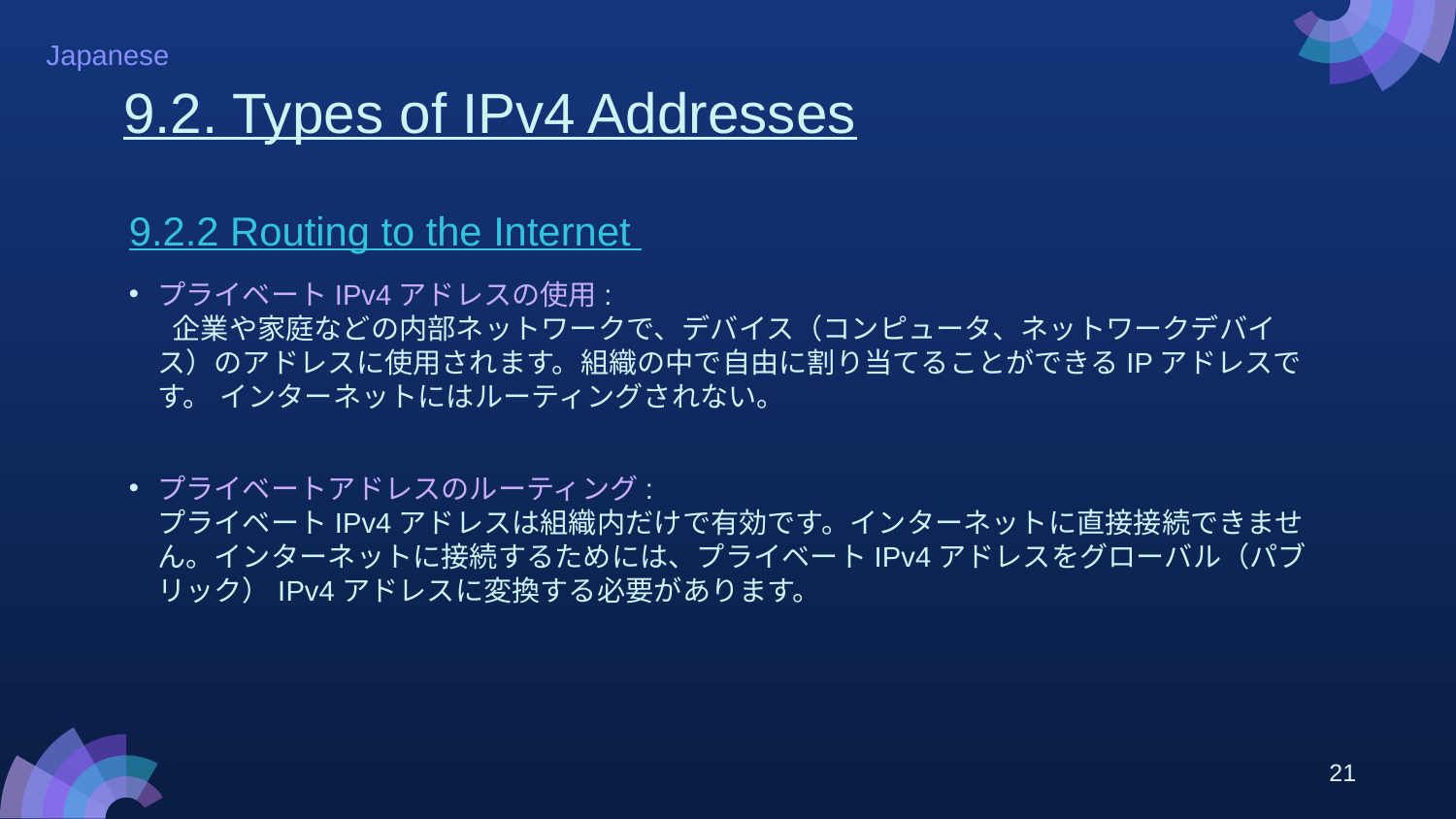

# 9.2. Types of IPv4 Addresses
9.2.2 Routing to the Internet
プライベートIPv4アドレスの使用:
 企業や家庭などの内部ネットワークで、デバイス（コンピュータ、ネットワークデバイス）のアドレスに使用されます。組織の中で自由に割り当てることができるIPアドレスです。 インターネットにはルーティングされない。

プライベートアドレスのルーティング:
プライベートIPv4アドレスは組織内だけで有効です。インターネットに直接接続できません。インターネットに接続するためには、プライベートIPv4アドレスをグローバル（パブリック）IPv4アドレスに変換する必要があります。